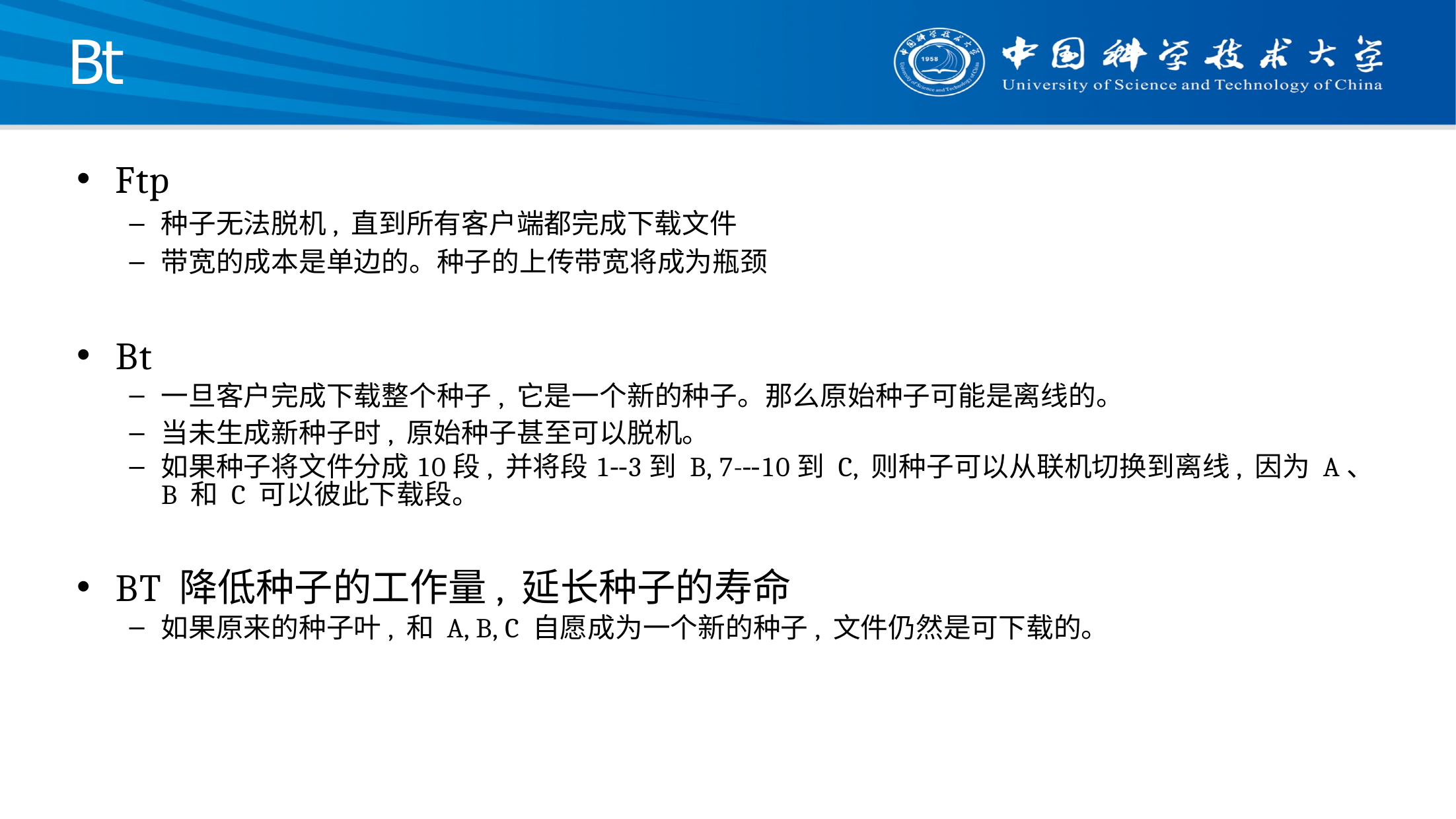

Bt
Ftp
种子无法脱机, 直到所有客户端都完成下载文件
带宽的成本是单边的。种子的上传带宽将成为瓶颈

Bt
一旦客户完成下载整个种子, 它是一个新的种子。那么原始种子可能是离线的。
当未生成新种子时, 原始种子甚至可以脱机。
如果种子将文件分成10段, 并将段1‐‑3到 B, 7-‐‑10到 C, 则种子可以从联机切换到离线, 因为 A、B 和 C 可以彼此下载段。

BT 降低种子的工作量, 延长种子的寿命
如果原来的种子叶, 和 A, B, C 自愿成为一个新的种子, 文件仍然是可下载的。